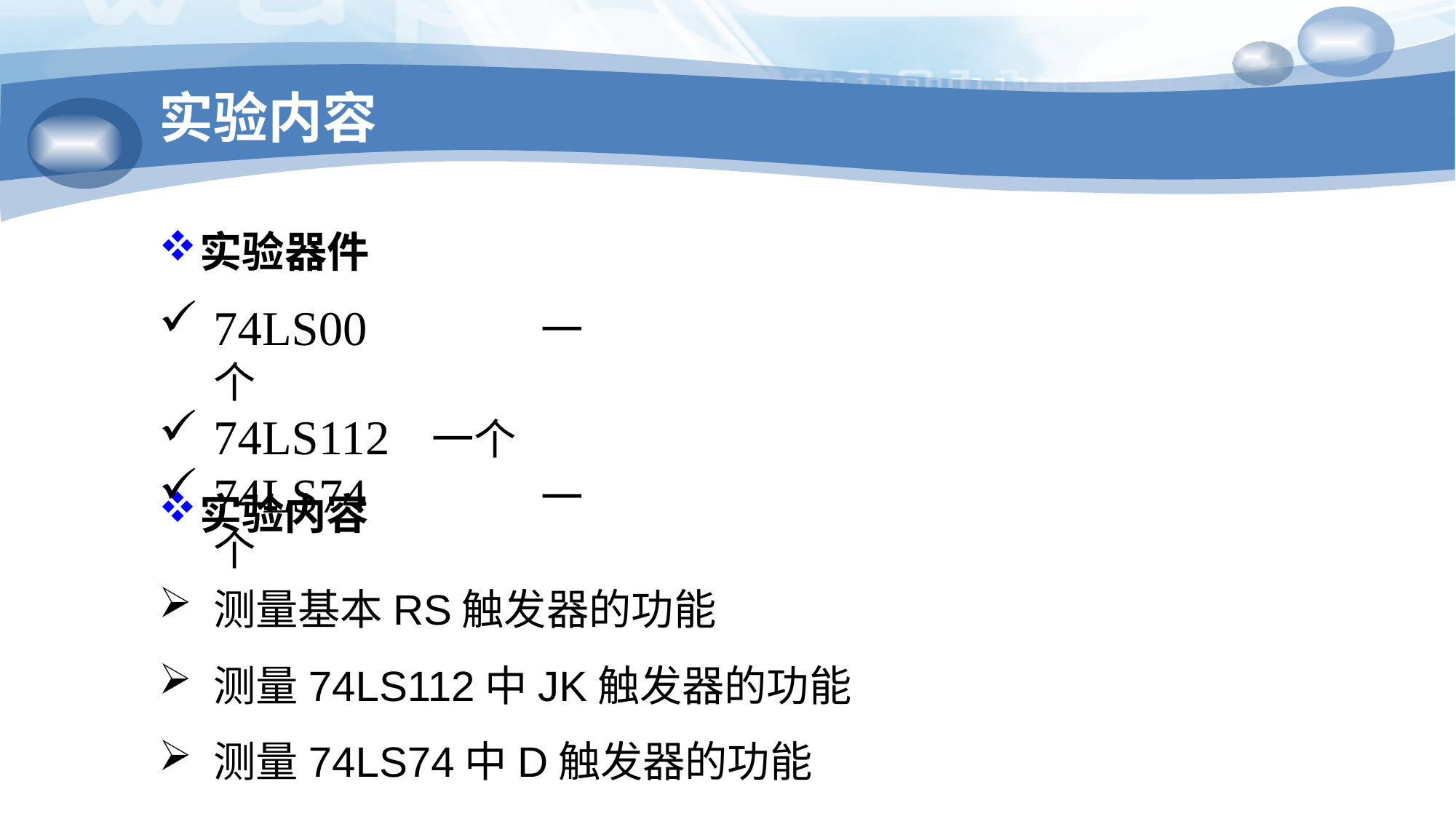

# 实验内容
实验器件

74LS00		一个
74LS112	一个
74LS74	 	一个
实验内容
测量基本RS触发器的功能
测量74LS112中JK触发器的功能
测量74LS74中D触发器的功能